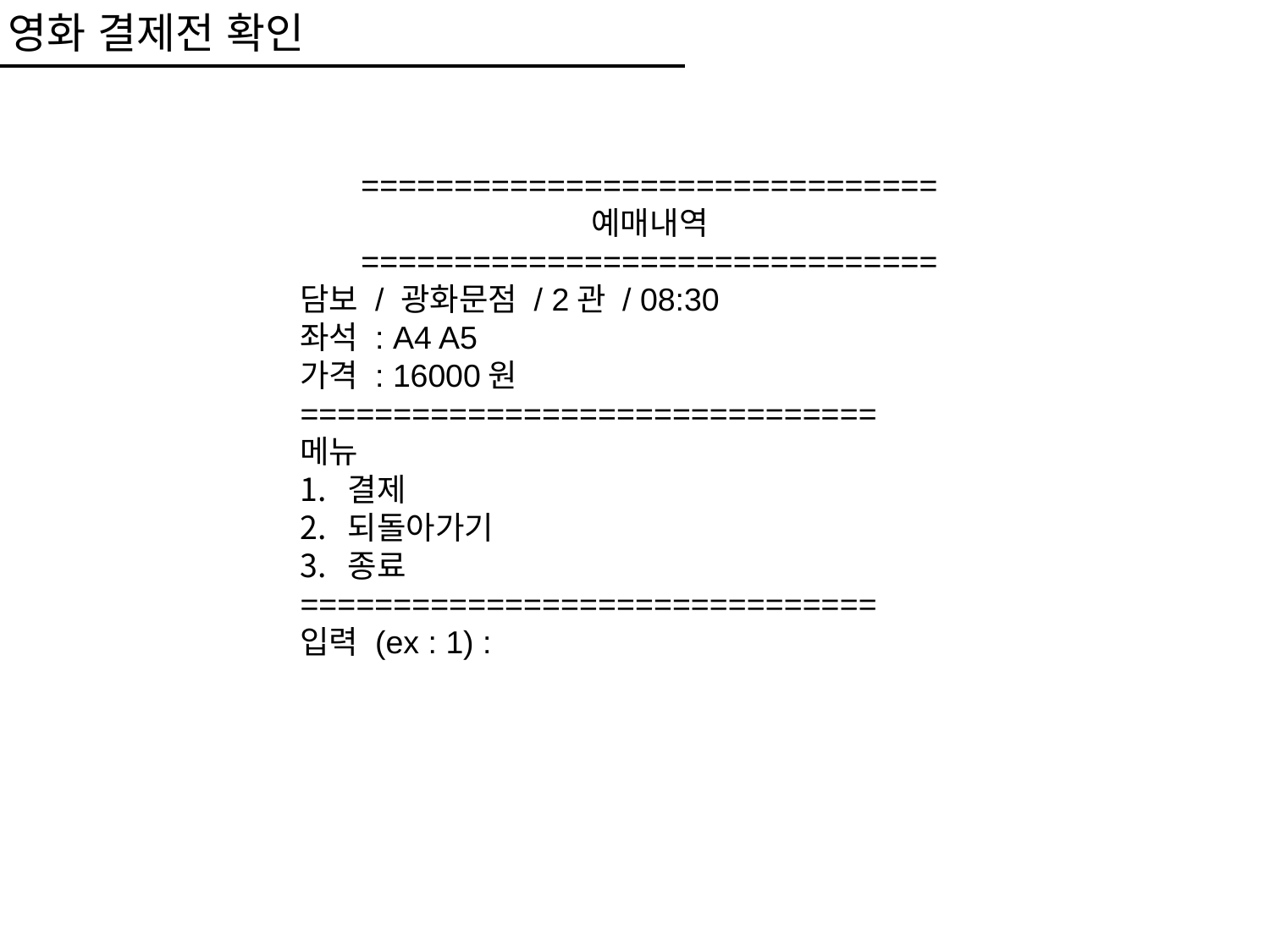

영화 결제전 확인
===============================
예매내역
===============================
담보 / 광화문점 / 2관 / 08:30
좌석 : A4 A5
가격 : 16000원
===============================
메뉴
결제
되돌아가기
종료
===============================
입력 (ex : 1) :